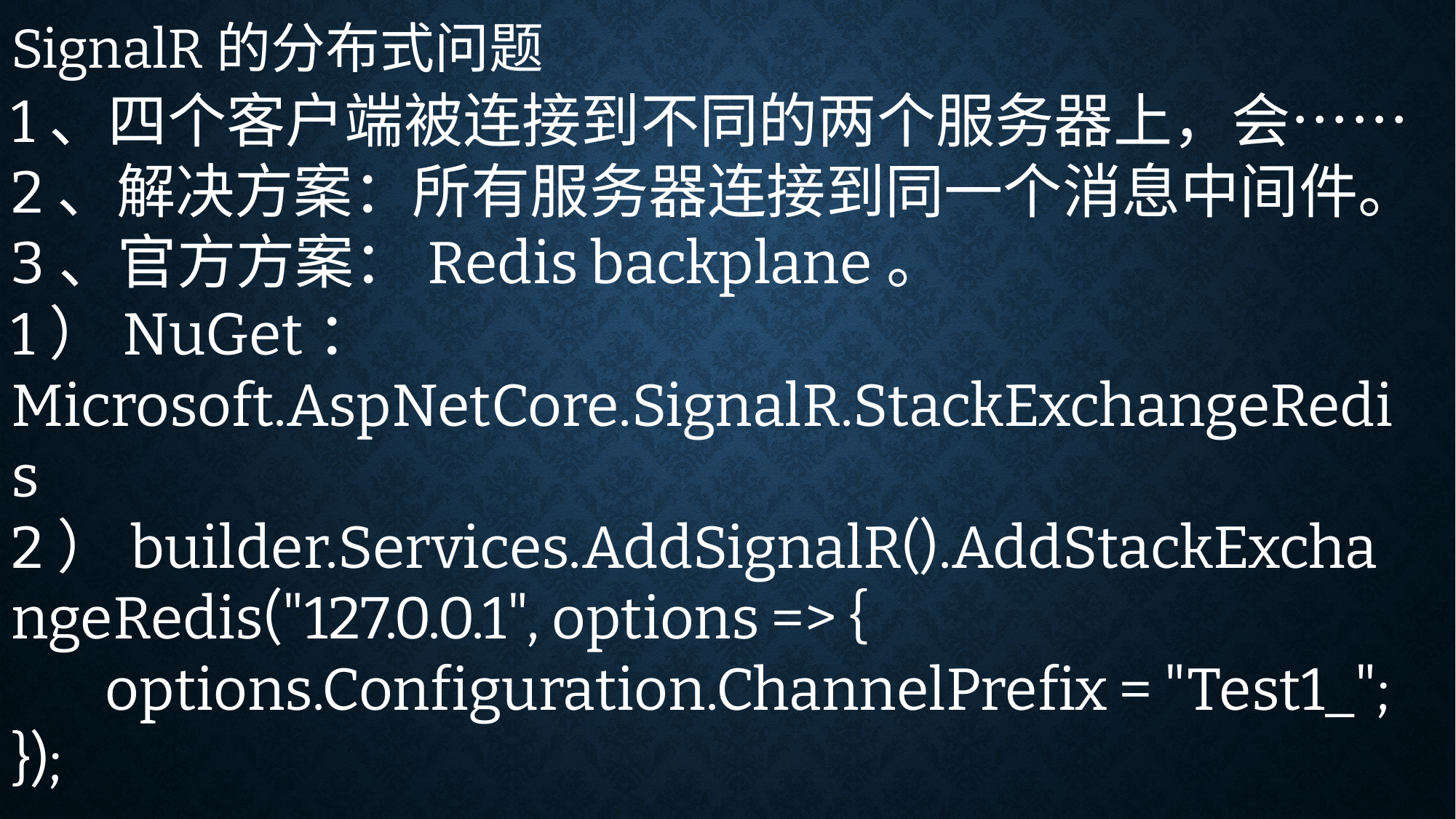

SignalR的分布式问题
1、四个客户端被连接到不同的两个服务器上，会……
2、解决方案：所有服务器连接到同一个消息中间件。
3、官方方案：Redis backplane。
1）NuGet：Microsoft.AspNetCore.SignalR.StackExchangeRedis
2）builder.Services.AddSignalR().AddStackExchangeRedis("127.0.0.1", options => {
        options.Configuration.ChannelPrefix = "Test1_";
});